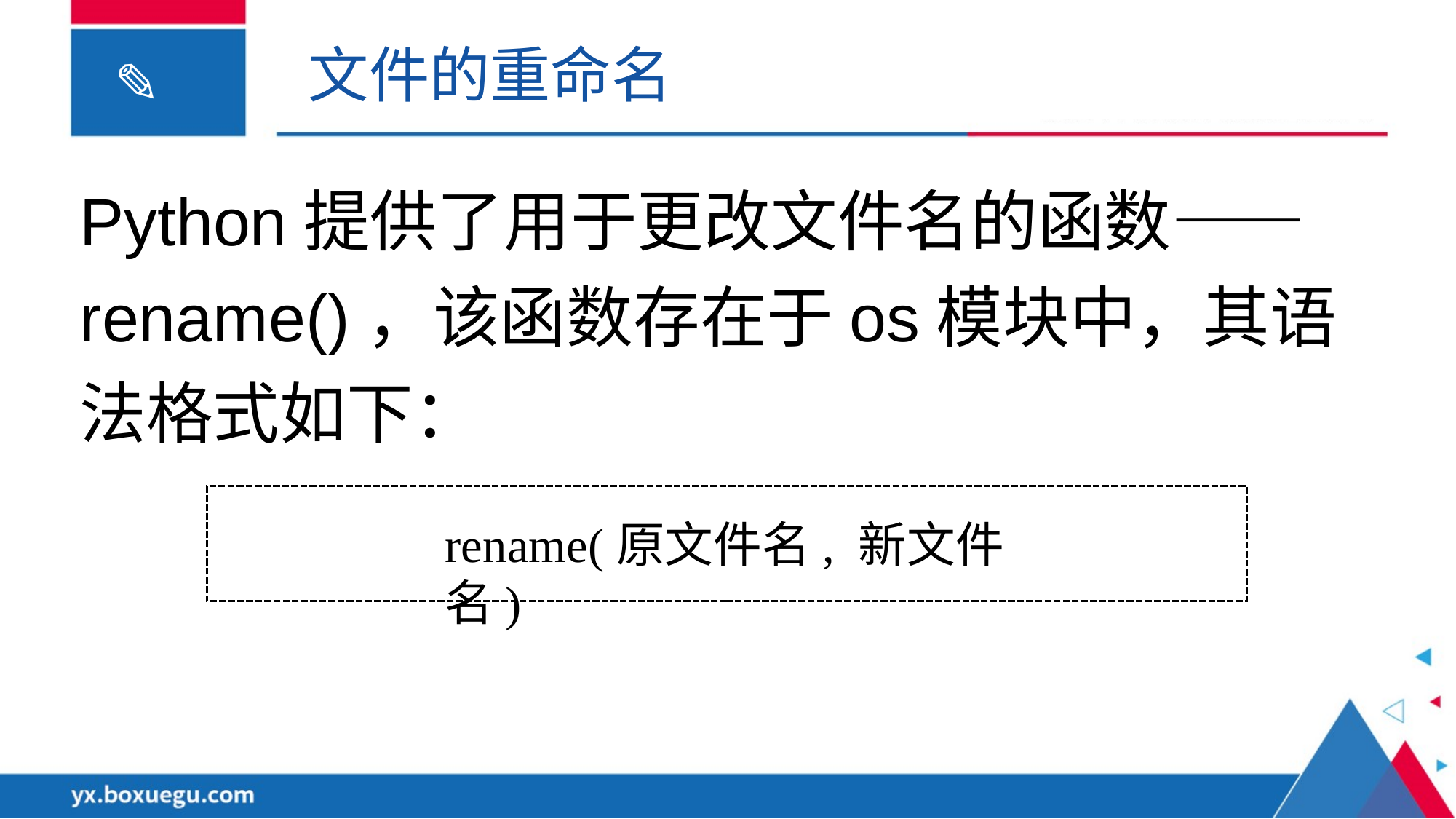

文件的重命名
Python提供了用于更改文件名的函数——rename()，该函数存在于os模块中，其语法格式如下：

rename(原文件名, 新文件名)